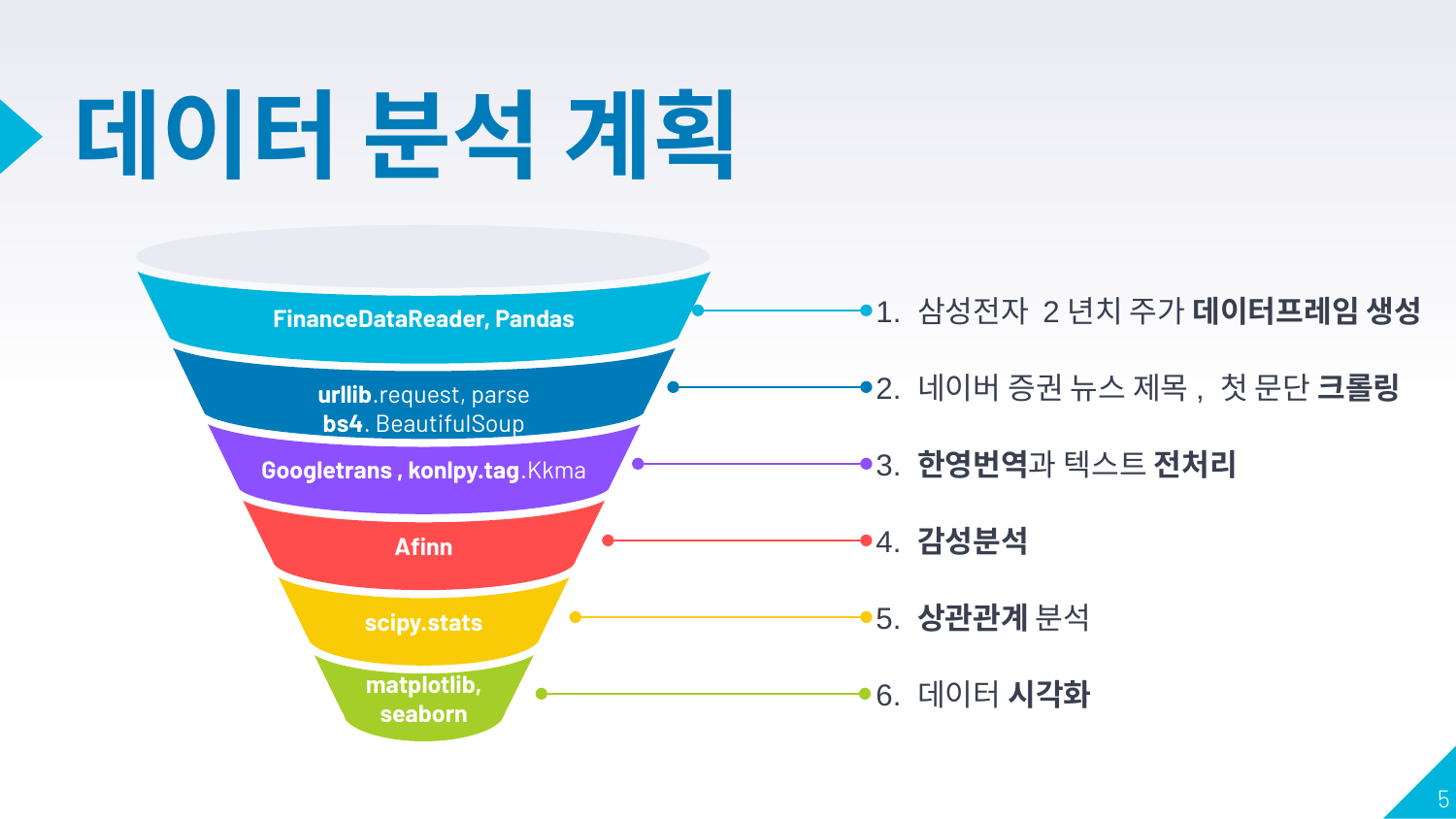

# 데이터 분석 계획

FinanceDataReader, Pandas

urllib.request, parse
bs4. BeautifulSoup
Googletrans , konlpy.tag.Kkma
Afinn
scipy.stats
matplotlib,
seaborn
1. 삼성전자 2년치 주가 데이터프레임 생성
2. 네이버 증권 뉴스 제목, 첫 문단 크롤링
3. 한영번역과 텍스트 전처리
4. 감성분석
5. 상관관계 분석
6. 데이터 시각화
5